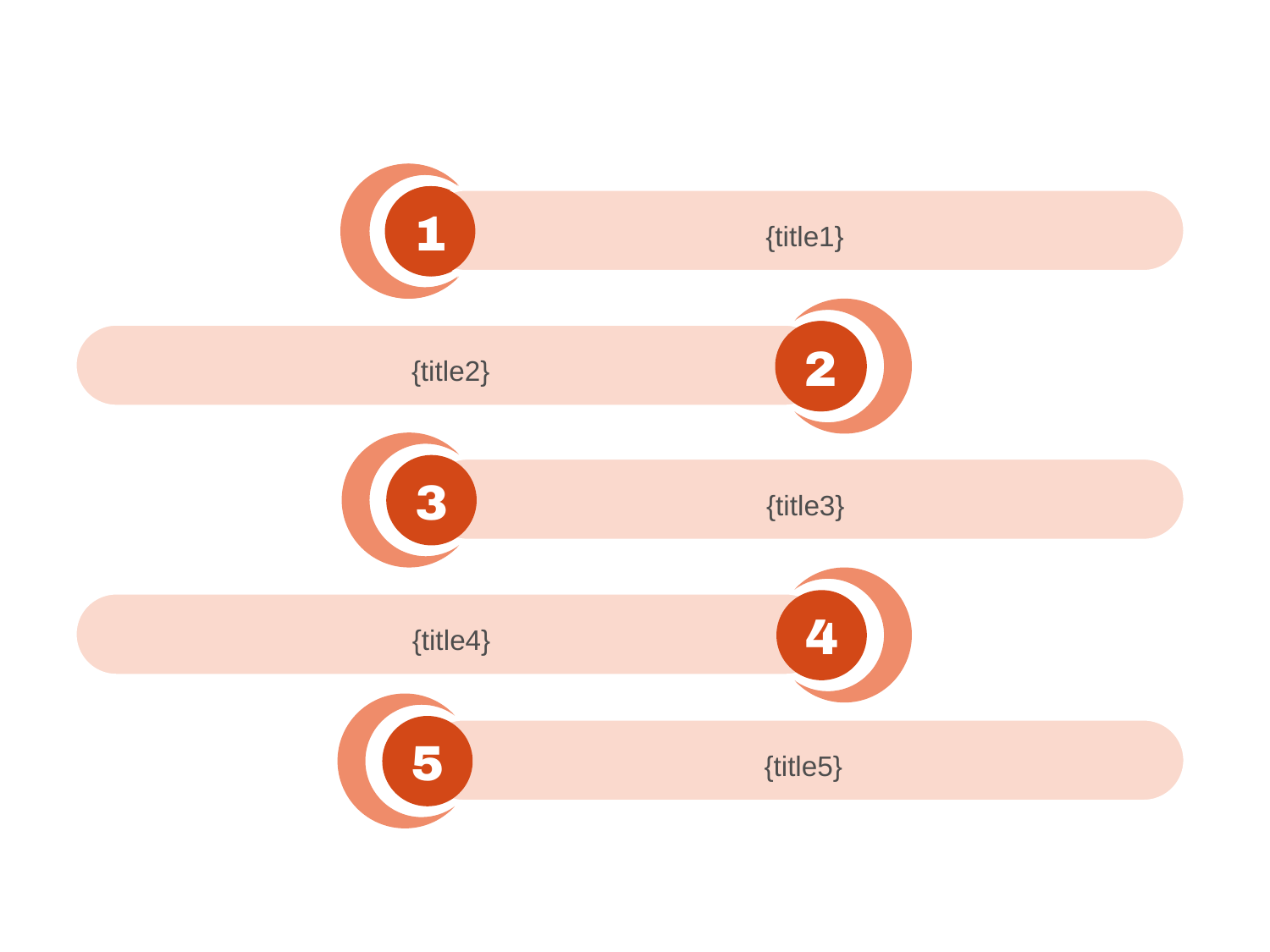

1
1
{title1}
请在此处输入您的文本

2
2
{title2}
请在此处输入您的文本

3
{title3}

4
{title4}

5
{title5}